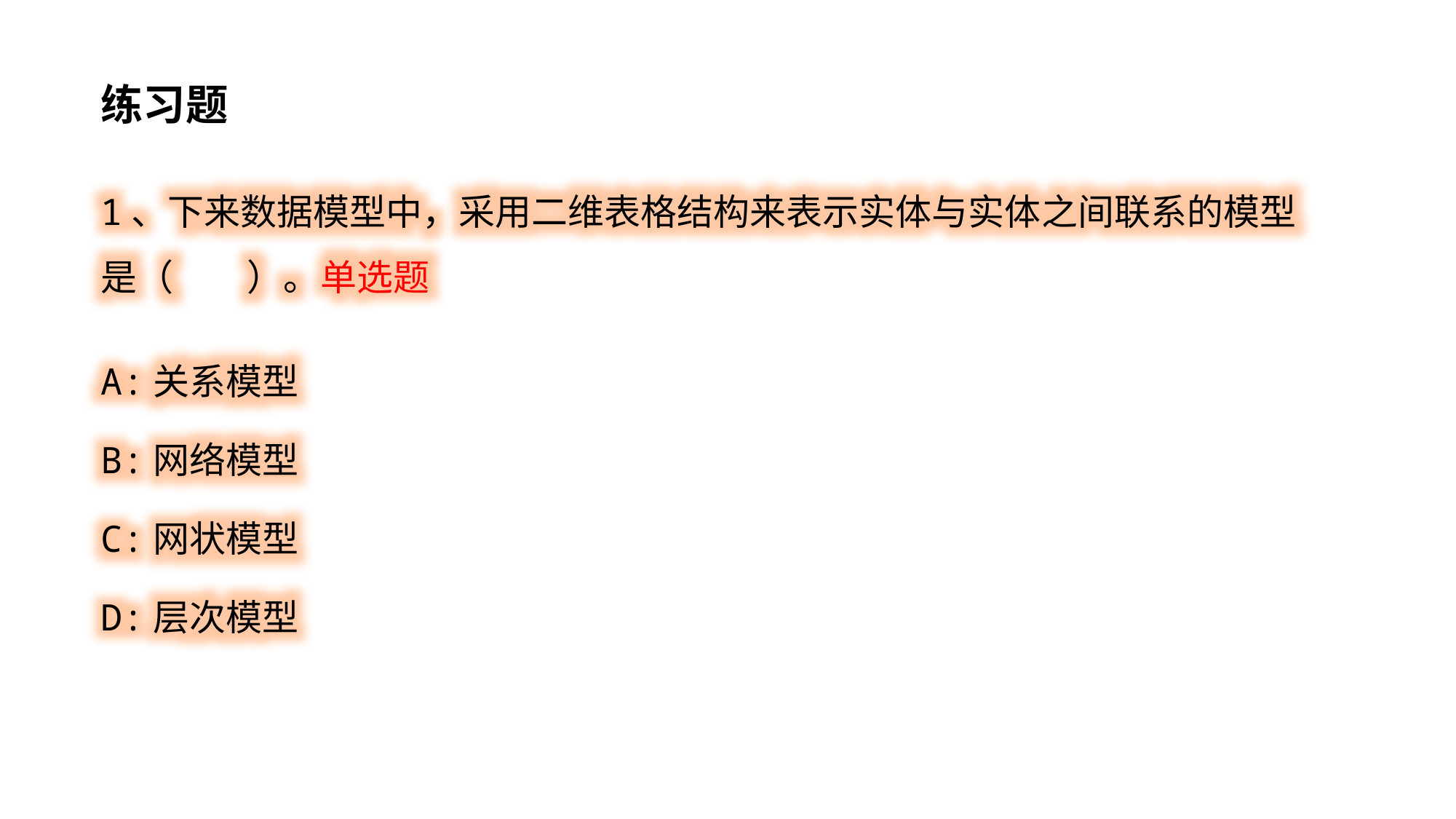

练习题
1、下来数据模型中，采用二维表格结构来表示实体与实体之间联系的模型是（         ）。单选题

A:关系模型

B:网络模型

C:网状模型

D:层次模型